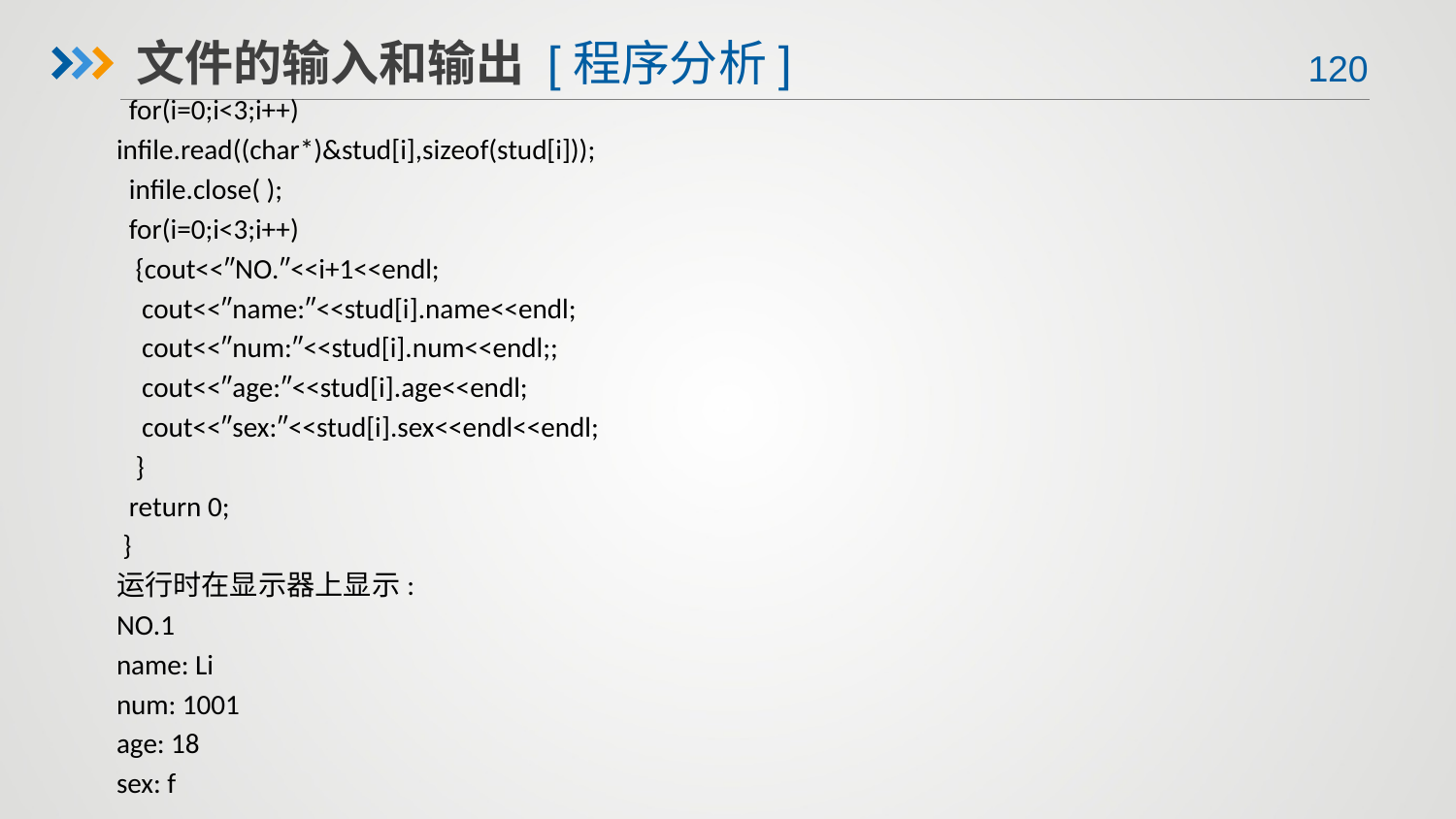

文件的输入和输出 [程序分析]
  for(i=0;i<3;i++)
infile.read((char*)&stud[i],sizeof(stud[i]));
  infile.close( );
  for(i=0;i<3;i++)
   {cout<<″NO.″<<i+1<<endl;
    cout<<″name:″<<stud[i].name<<endl;
    cout<<″num:″<<stud[i].num<<endl;;
    cout<<″age:″<<stud[i].age<<endl;
    cout<<″sex:″<<stud[i].sex<<endl<<endl;
   }
  return 0;
 }
运行时在显示器上显示:
NO.1
name: Li
num: 1001
age: 18
sex: f